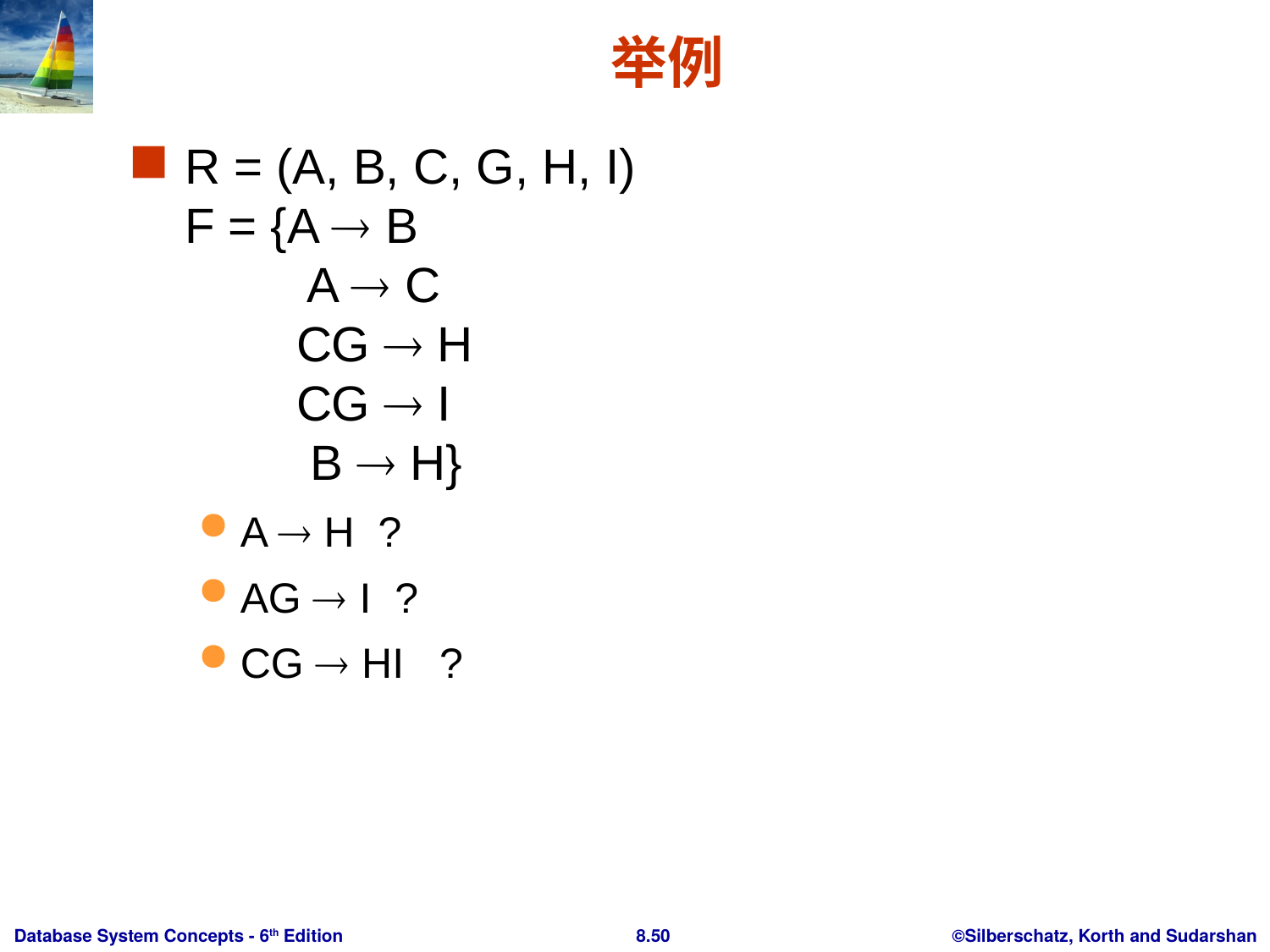

# 举例
R = (A, B, C, G, H, I)
F = {A → B
	 A → C
	CG → H
	CG → I
	 B → H}
A → H  ?
AG → I  ?
CG → HI   ?